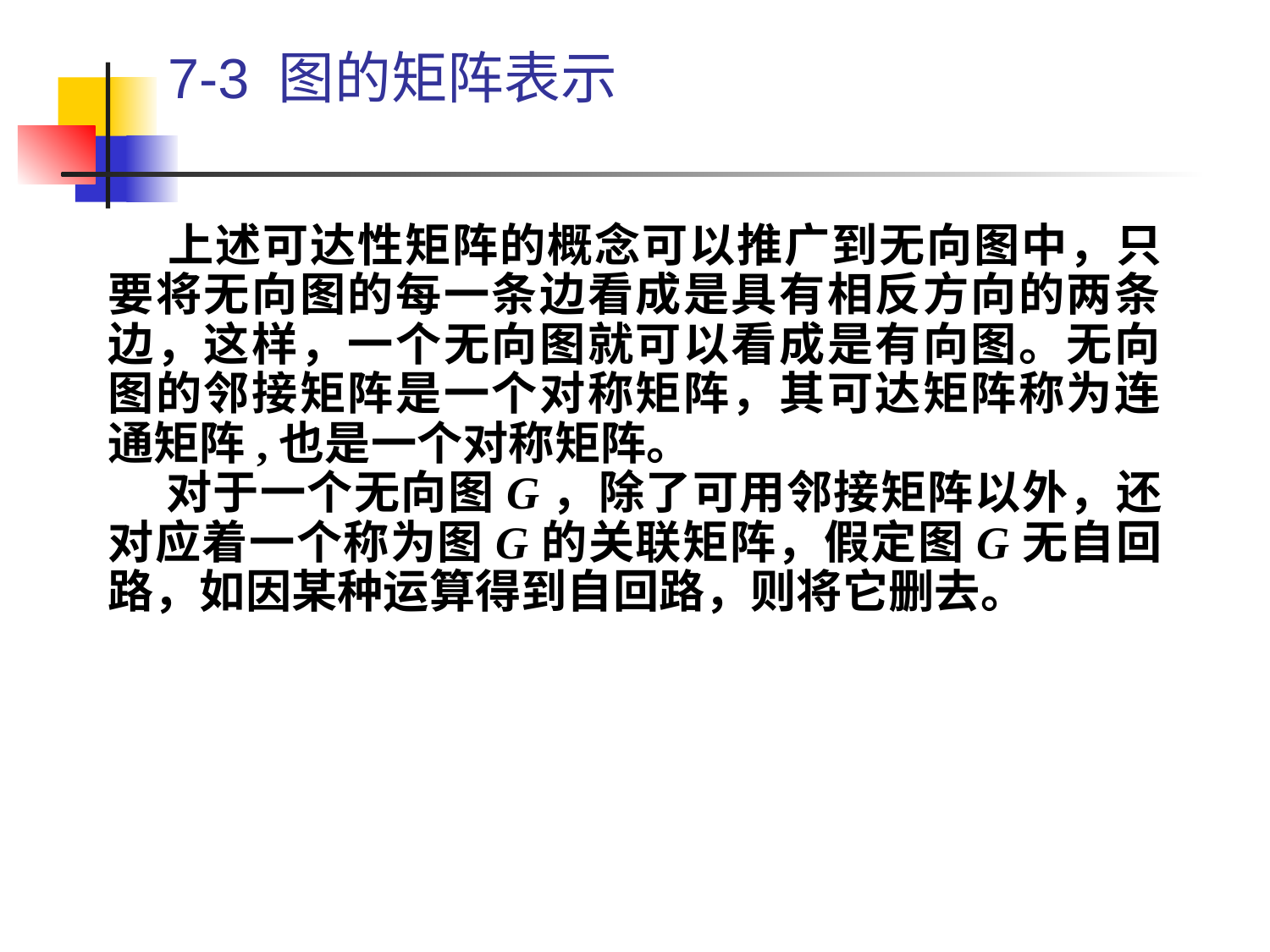

# 7-3 图的矩阵表示
    上述可达性矩阵的概念可以推广到无向图中，只要将无向图的每一条边看成是具有相反方向的两条边，这样，一个无向图就可以看成是有向图。无向图的邻接矩阵是一个对称矩阵，其可达矩阵称为连通矩阵,也是一个对称矩阵。
    对于一个无向图G，除了可用邻接矩阵以外，还对应着一个称为图G的关联矩阵，假定图G无自回路，如因某种运算得到自回路，则将它删去。